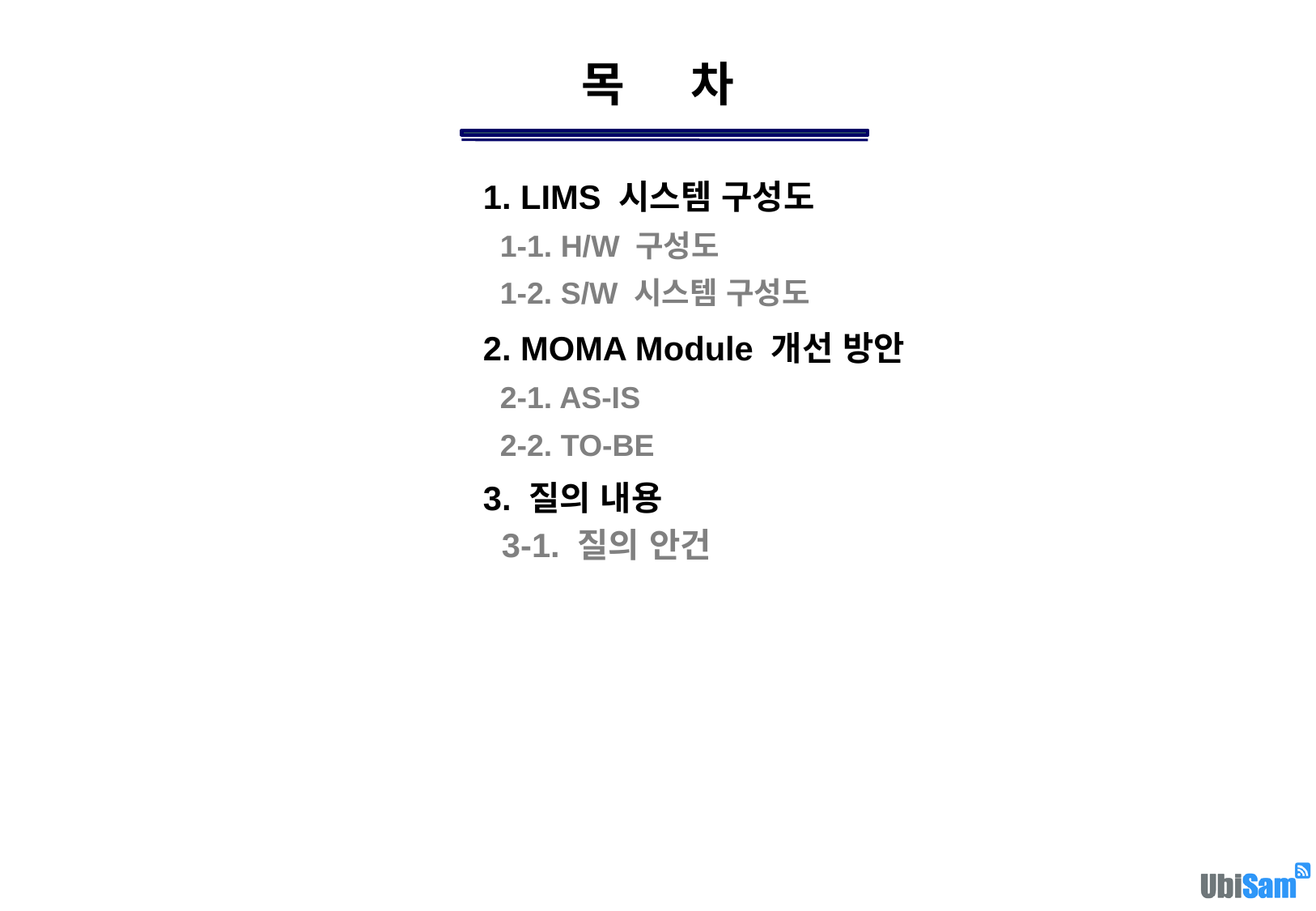

목     차
1. LIMS 시스템 구성도
  1-1. H/W 구성도
  1-2. S/W 시스템 구성도

2. MOMA Module 개선 방안
  2-1. AS-IS
  2-2. TO-BE

3. 질의 내용
  3-1. 질의 안건